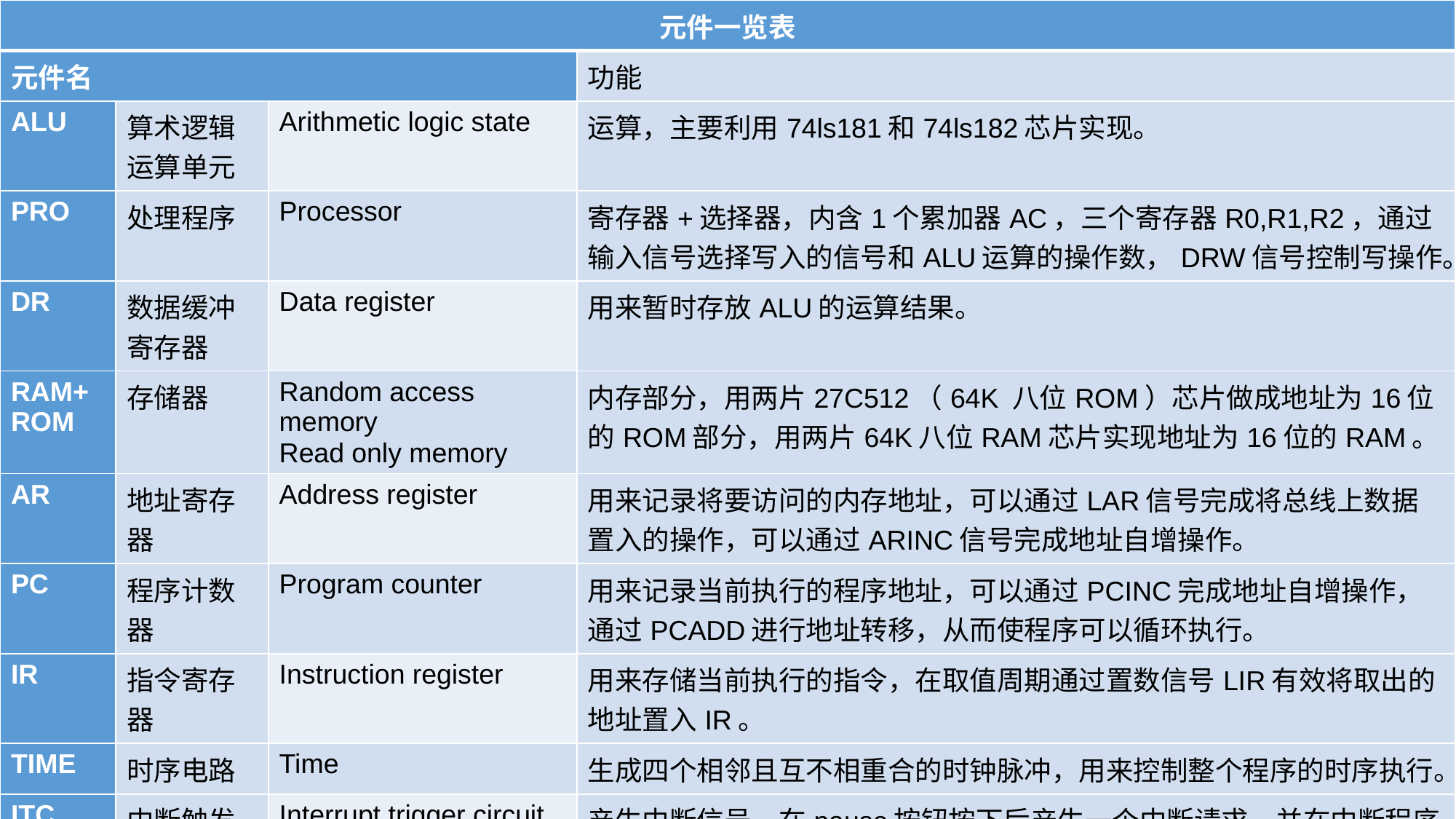

| 元件一览表 |  |  |  |
| --- | --- | --- | --- |
| 元件名 |  |  | 功能 |
| ALU | 算术逻辑运算单元 | Arithmetic logic state | 运算，主要利用74ls181和74ls182芯片实现。 |
| PRO | 处理程序 | Processor | 寄存器+选择器，内含1个累加器AC，三个寄存器R0,R1,R2，通过输入信号选择写入的信号和ALU运算的操作数，DRW信号控制写操作。 |
| DR | 数据缓冲寄存器 | Data register | 用来暂时存放ALU的运算结果。 |
| RAM+ROM | 存储器 | Random access memory Read only memory | 内存部分，用两片27C512（64K 八位ROM）芯片做成地址为16位的ROM部分，用两片64K八位RAM芯片实现地址为16位的RAM。 |
| AR | 地址寄存器 | Address register | 用来记录将要访问的内存地址，可以通过LAR信号完成将总线上数据置入的操作，可以通过ARINC信号完成地址自增操作。 |
| PC | 程序计数器 | Program counter | 用来记录当前执行的程序地址，可以通过PCINC完成地址自增操作， 通过PCADD进行地址转移，从而使程序可以循环执行。 |
| IR | 指令寄存器 | Instruction register | 用来存储当前执行的指令，在取值周期通过置数信号LIR有效将取出的地址置入IR。 |
| TIME | 时序电路 | Time | 生成四个相邻且互不相重合的时钟脉冲，用来控制整个程序的时序执行。 |
| ITC | 中断触发电路 | Interrupt trigger circuit | 产生中断信号，在pause按钮按下后产生一个中断请求，并在中断程序执行周期内禁止其他中断请求。 |
| IAR | 中断地址寄存器 | Interrupt address register | 记录终端时程序执行到了地址，在LAR信号作用下将中断地址存入IAR，在中断结束后将中断地址返回。 |